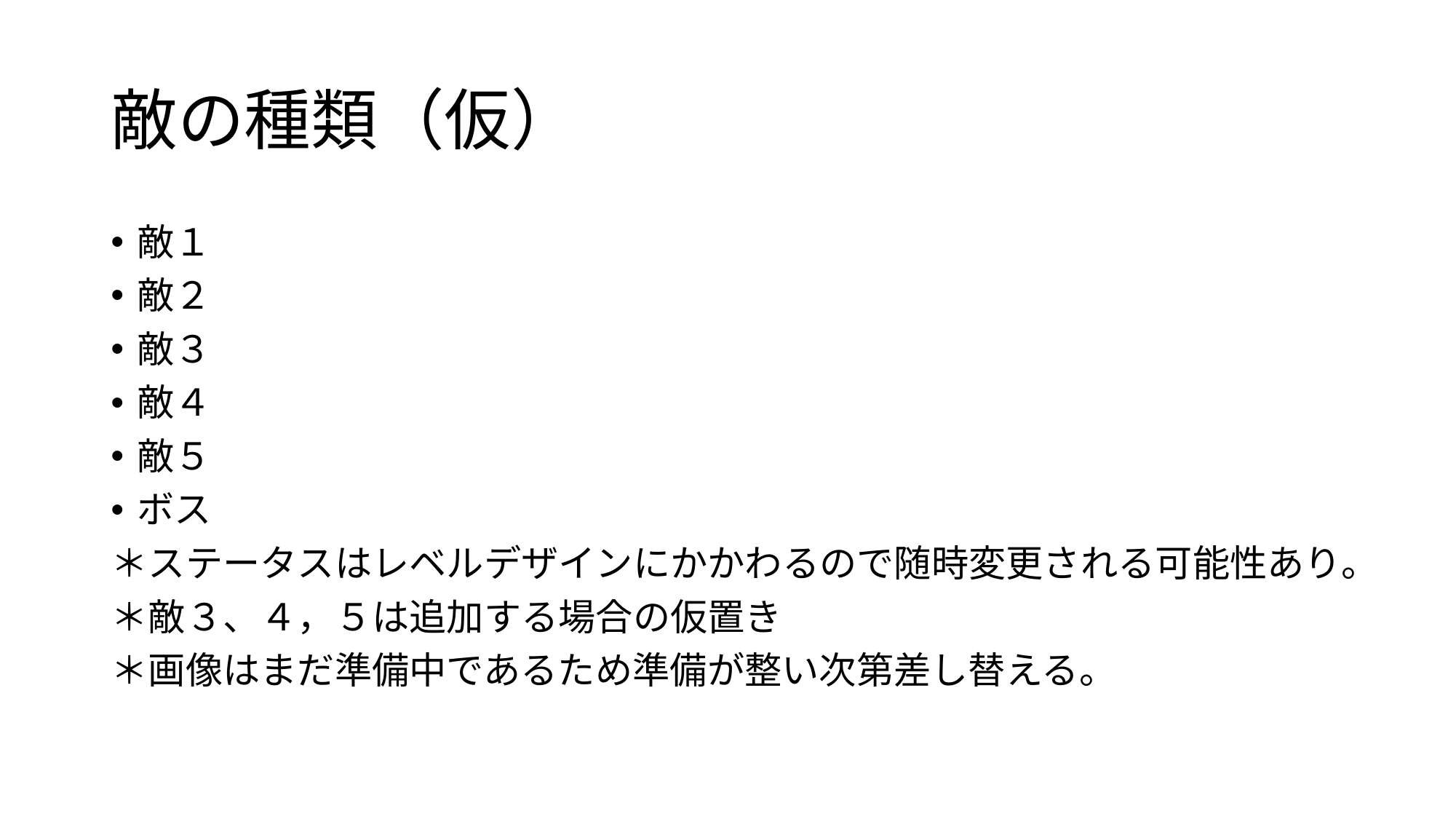

# 敵の種類（仮）
敵１
敵２
敵３
敵４
敵５
ボス
＊ステータスはレベルデザインにかかわるので随時変更される可能性あり。
＊敵３、４，５は追加する場合の仮置き
＊画像はまだ準備中であるため準備が整い次第差し替える。